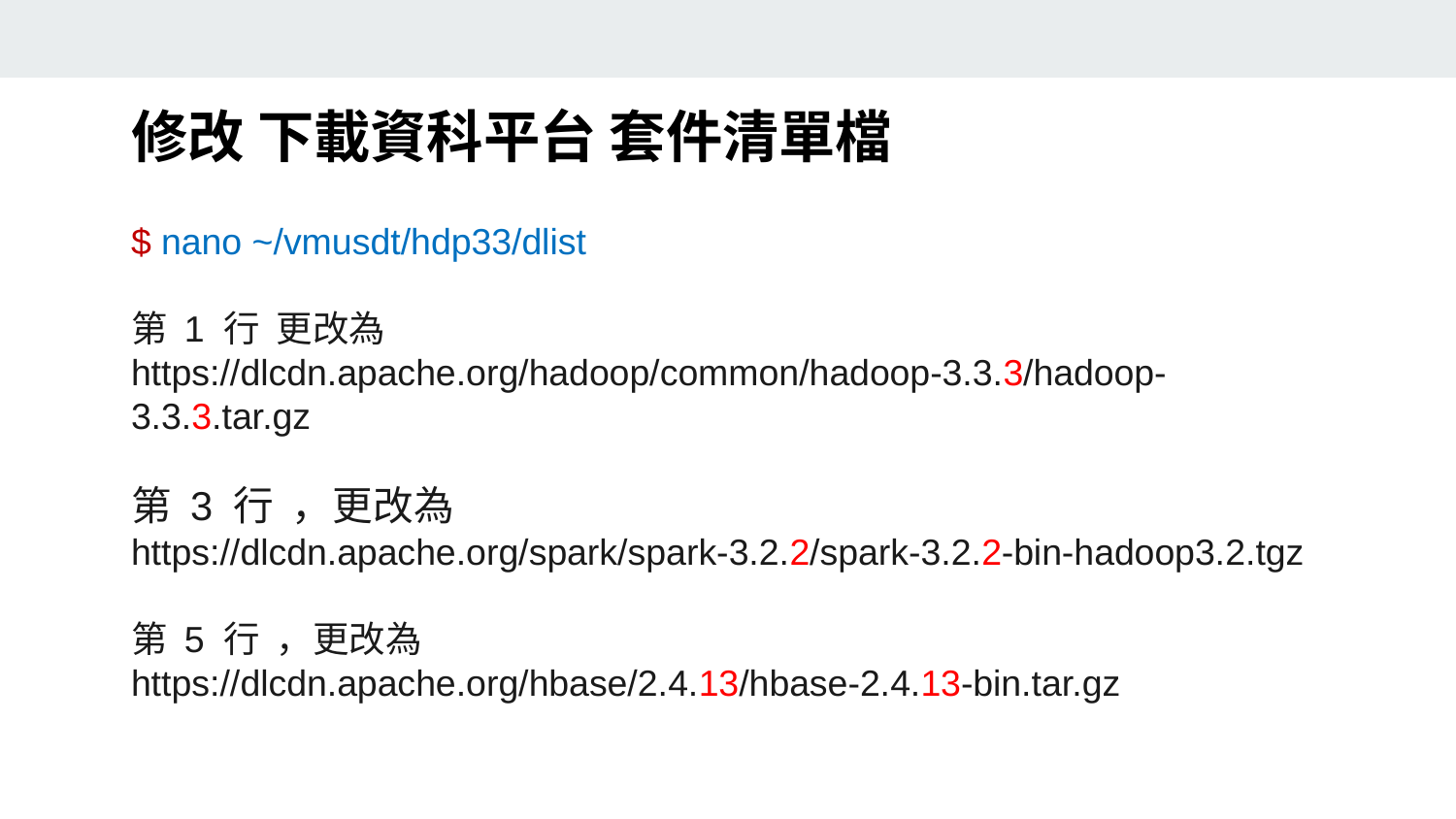

修改 下載資科平台 套件清單檔
$ nano ~/vmusdt/hdp33/dlist

第 1 行  更改為
https://dlcdn.apache.org/hadoop/common/hadoop-3.3.3/hadoop-3.3.3.tar.gz

第 3 行  ，更改為
https://dlcdn.apache.org/spark/spark-3.2.2/spark-3.2.2-bin-hadoop3.2.tgz

第 5 行  ，更改為
https://dlcdn.apache.org/hbase/2.4.13/hbase-2.4.13-bin.tar.gz